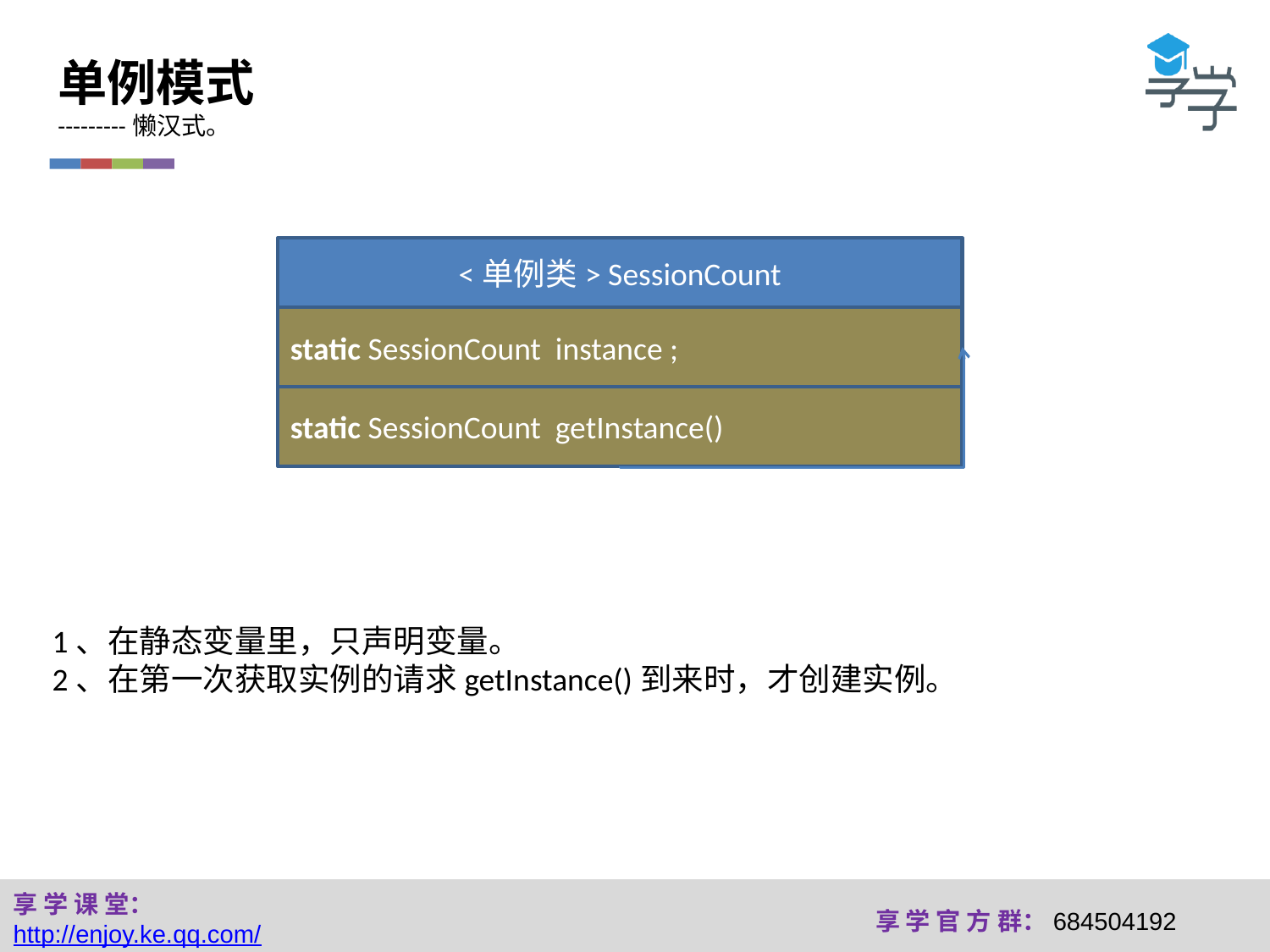

单例模式
---------懒汉式。

<单例类> SessionCount
static SessionCount  instance ;
static SessionCount  getInstance()
1、在静态变量里，只声明变量。
2、在第一次获取实例的请求getInstance()到来时，才创建实例。